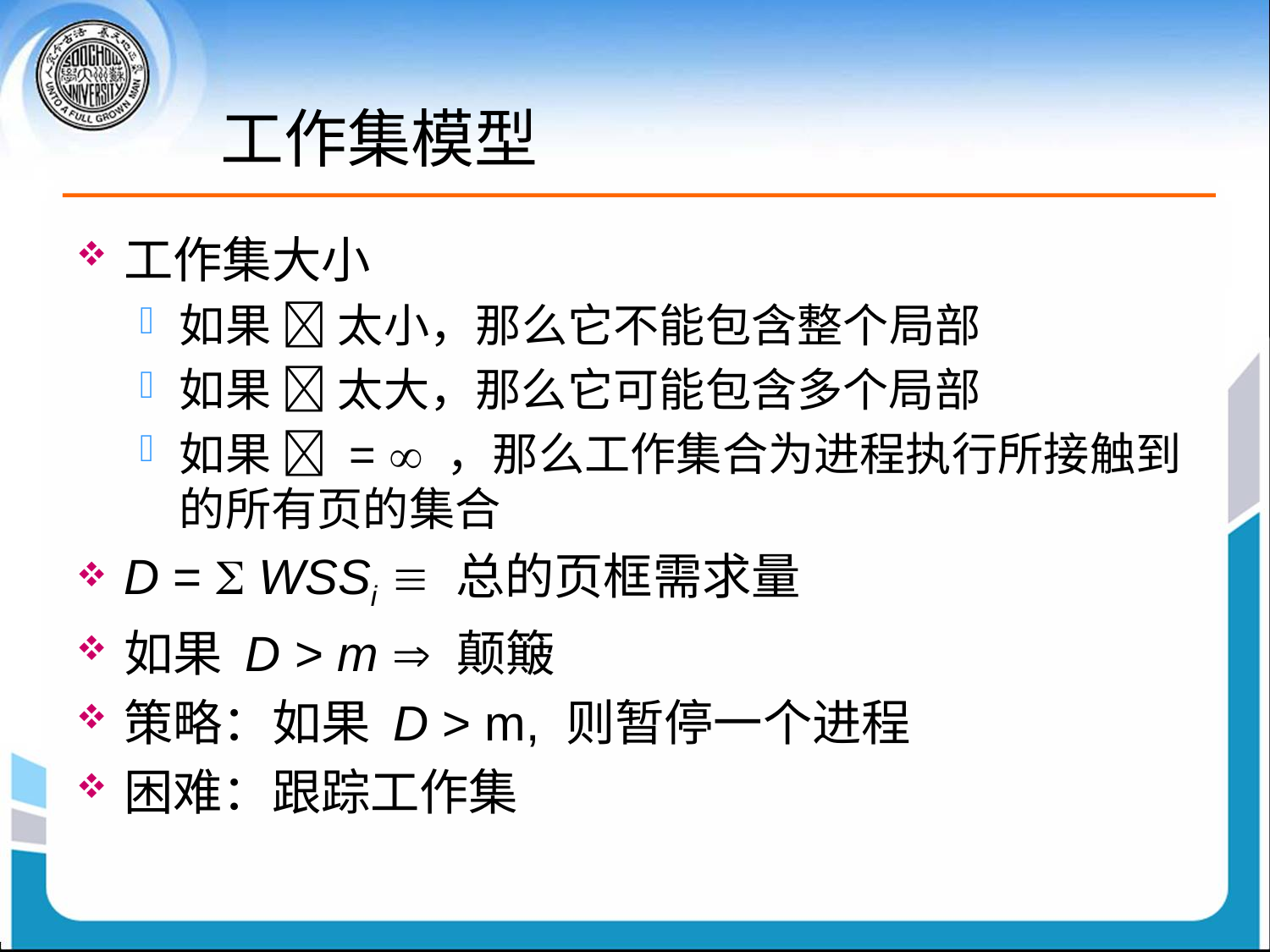

# 工作集模型
工作集大小
如果 Δ 太小，那么它不能包含整个局部
如果 Δ 太大，那么它可能包含多个局部
如果 Δ = ∞ ，那么工作集合为进程执行所接触到的所有页的集合
D = Σ WSSi ≡ 总的页框需求量
如果 D > m ⇒ 颠簸
策略：如果 D > m, 则暂停一个进程
困难：跟踪工作集